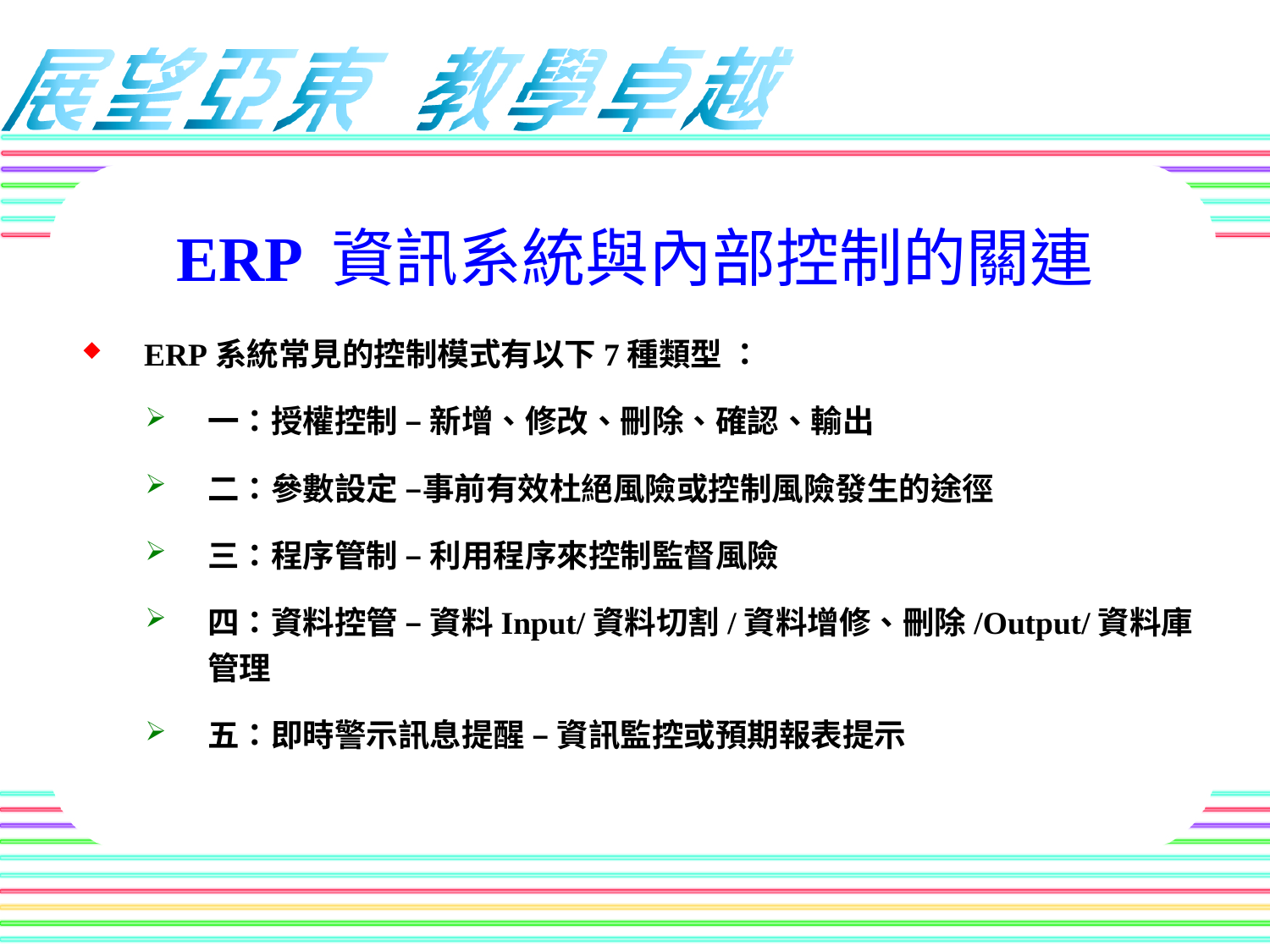

# ERP 資訊系統與內部控制的關連
ERP系統常見的控制模式有以下7種類型 ：
一：授權控制 – 新增、修改、刪除、確認、輸出
二：參數設定 –事前有效杜絕風險或控制風險發生的途徑
三：程序管制 – 利用程序來控制監督風險
四：資料控管 – 資料Input/資料切割/資料增修、刪除/Output/資料庫管理
五：即時警示訊息提醒 – 資訊監控或預期報表提示